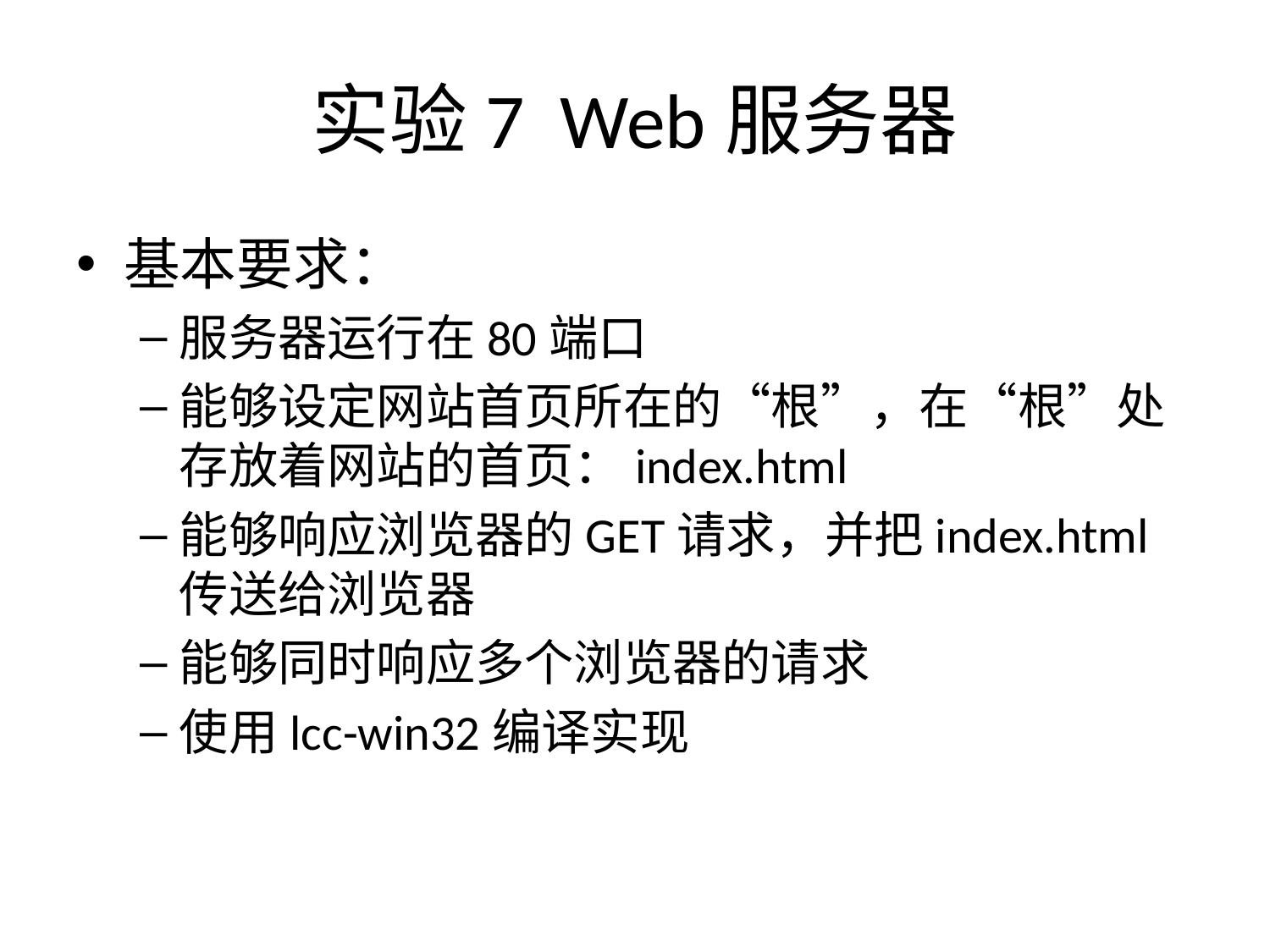

# 实验7  Web服务器
基本要求：
服务器运行在80端口
能够设定网站首页所在的“根”，在“根”处存放着网站的首页：index.html
能够响应浏览器的GET请求，并把index.html传送给浏览器
能够同时响应多个浏览器的请求
使用lcc-win32编译实现